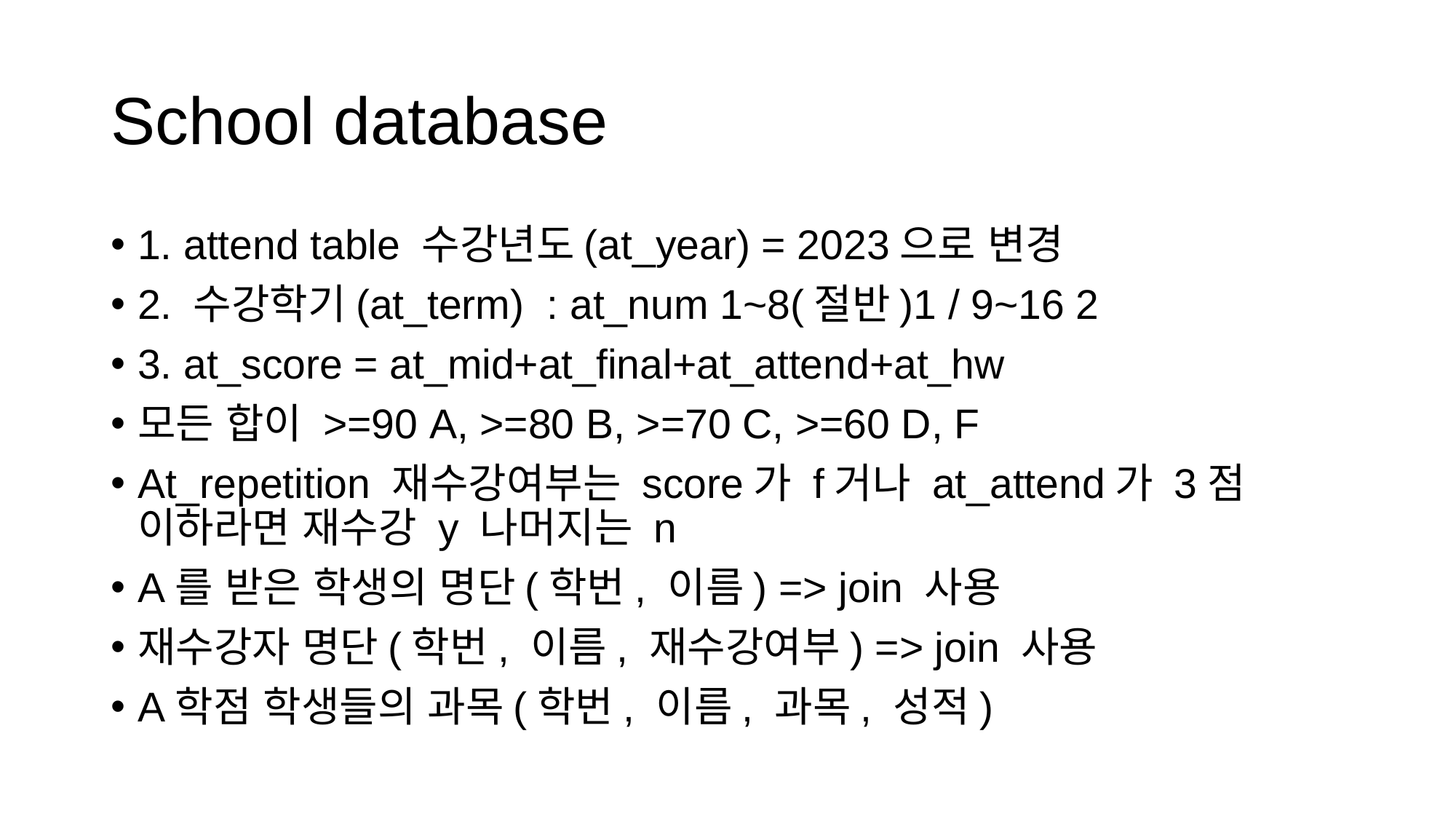

# School database
1. attend table 수강년도(at_year) = 2023으로 변경
2. 수강학기(at_term)  : at_num 1~8(절반)1 / 9~16 2
3. at_score = at_mid+at_final+at_attend+at_hw
모든 합이 >=90 A, >=80 B, >=70 C, >=60 D, F
At_repetition 재수강여부는 score가 f거나 at_attend가 3점 이하라면 재수강 y 나머지는 n
A를 받은 학생의 명단(학번, 이름) => join 사용
재수강자 명단(학번, 이름, 재수강여부) => join 사용
A학점 학생들의 과목(학번, 이름, 과목, 성적)